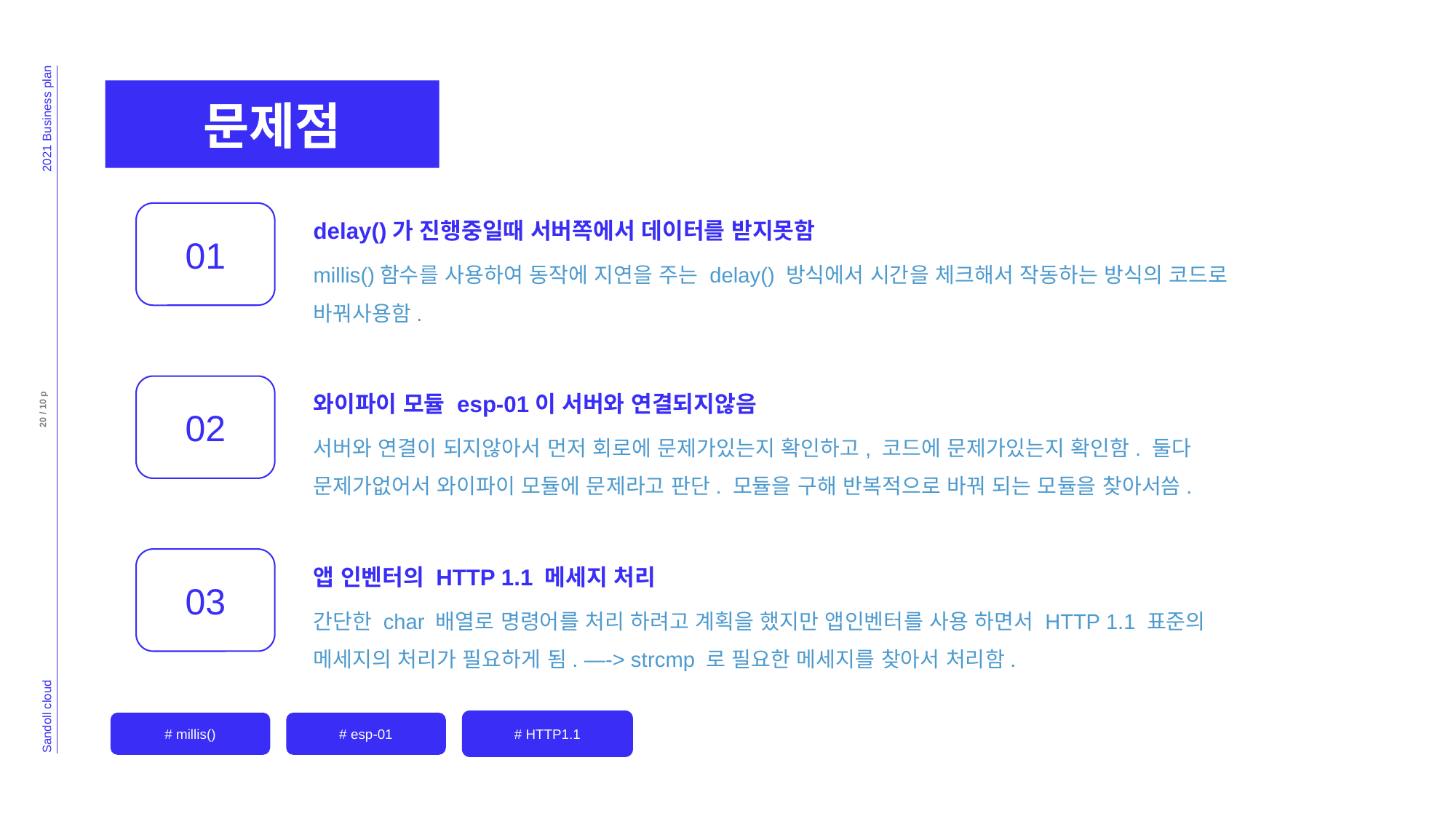

문제점
01
delay()가 진행중일때 서버쪽에서 데이터를 받지못함
millis()함수를 사용하여 동작에 지연을 주는 delay() 방식에서 시간을 체크해서 작동하는 방식의 코드로 바꿔사용함.
02
와이파이 모듈 esp-01이 서버와 연결되지않음
20 / 10 p
서버와 연결이 되지않아서 먼저 회로에 문제가있는지 확인하고, 코드에 문제가있는지 확인함. 둘다 문제가없어서 와이파이 모듈에 문제라고 판단. 모듈을 구해 반복적으로 바꿔 되는 모듈을 찾아서씀.
03
앱 인벤터의 HTTP 1.1 메세지 처리
간단한 char 배열로 명령어를 처리 하려고 계획을 했지만 앱인벤터를 사용 하면서 HTTP 1.1 표준의 메세지의 처리가 필요하게 됨. —-> strcmp 로 필요한 메세지를 찾아서 처리함.
# HTTP1.1
# millis()
# esp-01